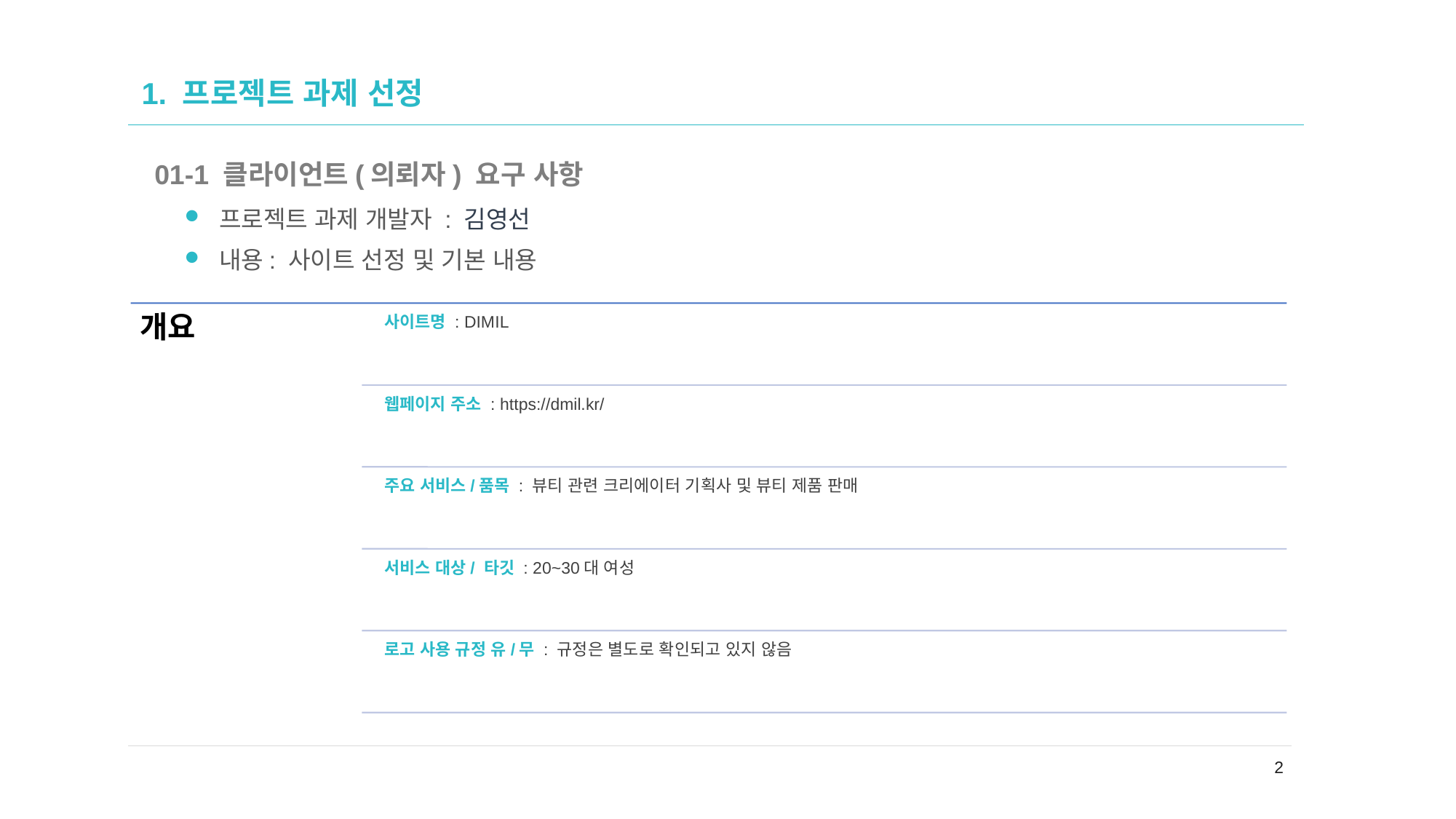

# 1. 프로젝트 과제 선정
01-1 클라이언트(의뢰자) 요구 사항
프로젝트 과제 개발자 : 김영선
내용: 사이트 선정 및 기본 내용
개요
사이트명 : DIMIL
웹페이지 주소 : https://dmil.kr/
주요 서비스/품목 : 뷰티 관련 크리에이터 기획사 및 뷰티 제품 판매
서비스 대상/ 타깃 : 20~30대 여성
로고 사용 규정 유/무 : 규정은 별도로 확인되고 있지 않음
2